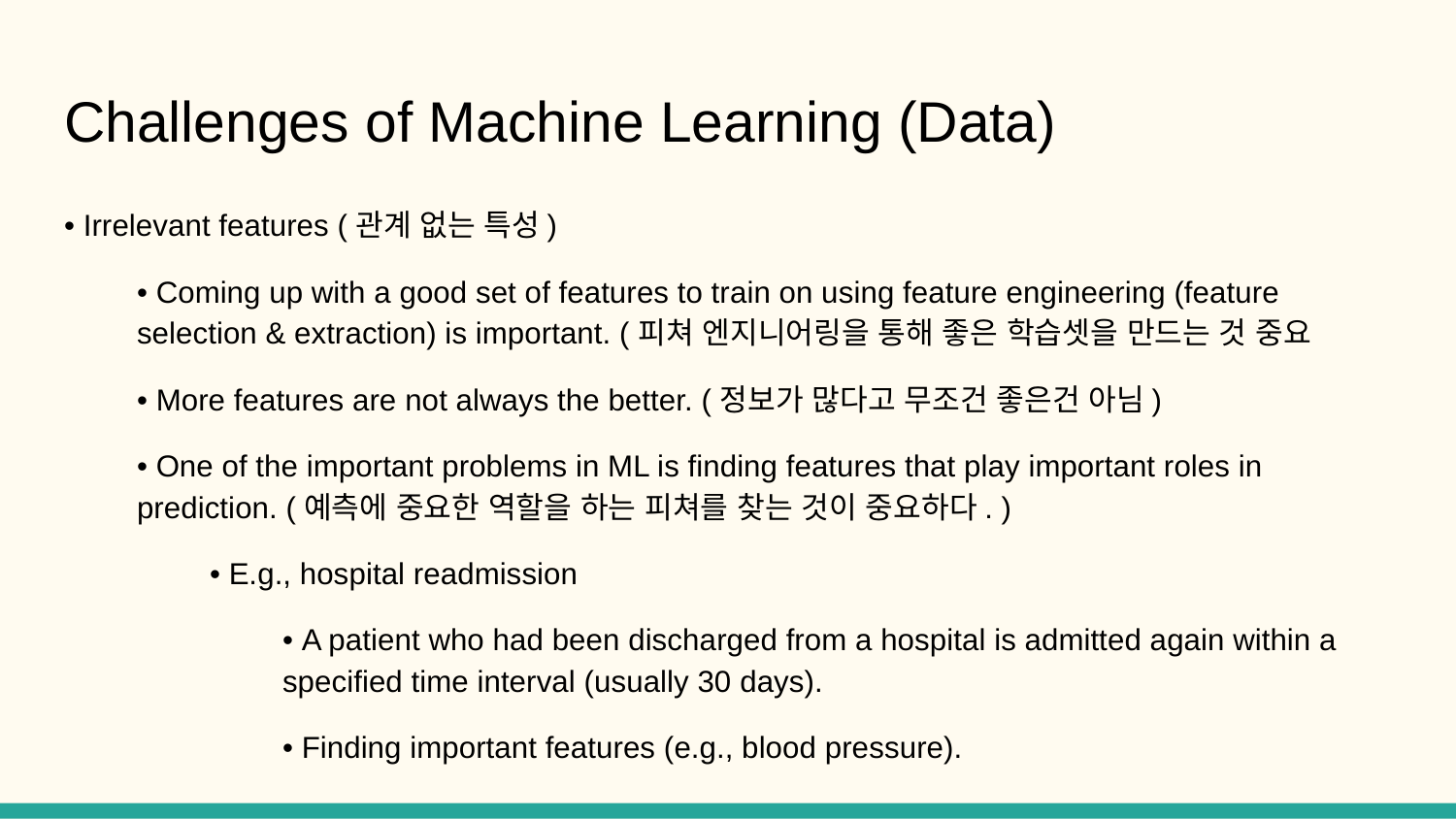

# Challenges of Machine Learning (Data)

• Irrelevant features (관계 없는 특성)
• Coming up with a good set of features to train on using feature engineering (feature selection & extraction) is important. (피쳐 엔지니어링을 통해 좋은 학습셋을 만드는 것 중요
• More features are not always the better. (정보가 많다고 무조건 좋은건 아님)
• One of the important problems in ML is finding features that play important roles in prediction. (예측에 중요한 역할을 하는 피쳐를 찾는 것이 중요하다. )
• E.g., hospital readmission
• A patient who had been discharged from a hospital is admitted again within a specified time interval (usually 30 days).
• Finding important features (e.g., blood pressure).